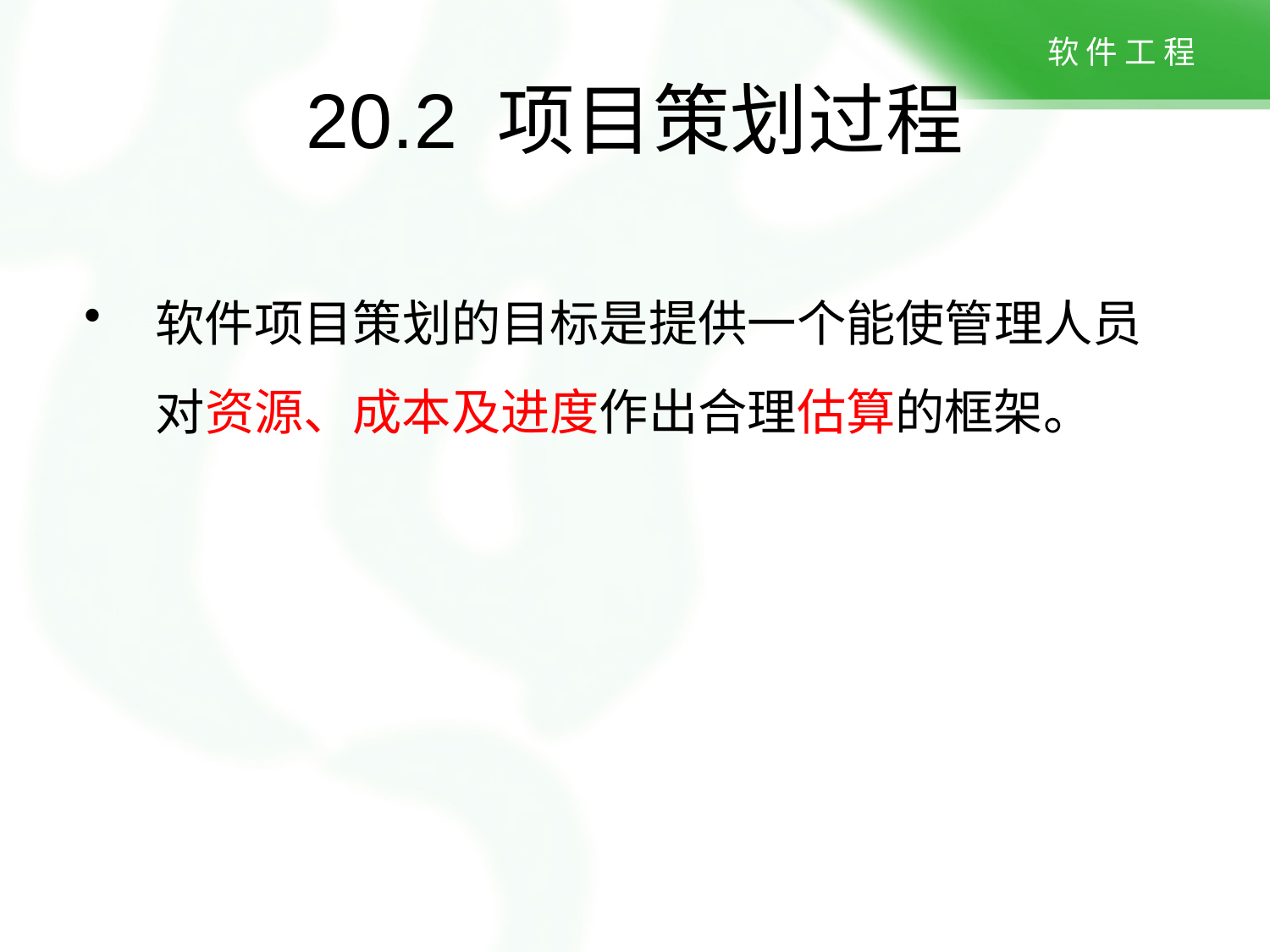

# 20.2 项目策划过程
软件项目策划的目标是提供一个能使管理人员对资源、成本及进度作出合理估算的框架。